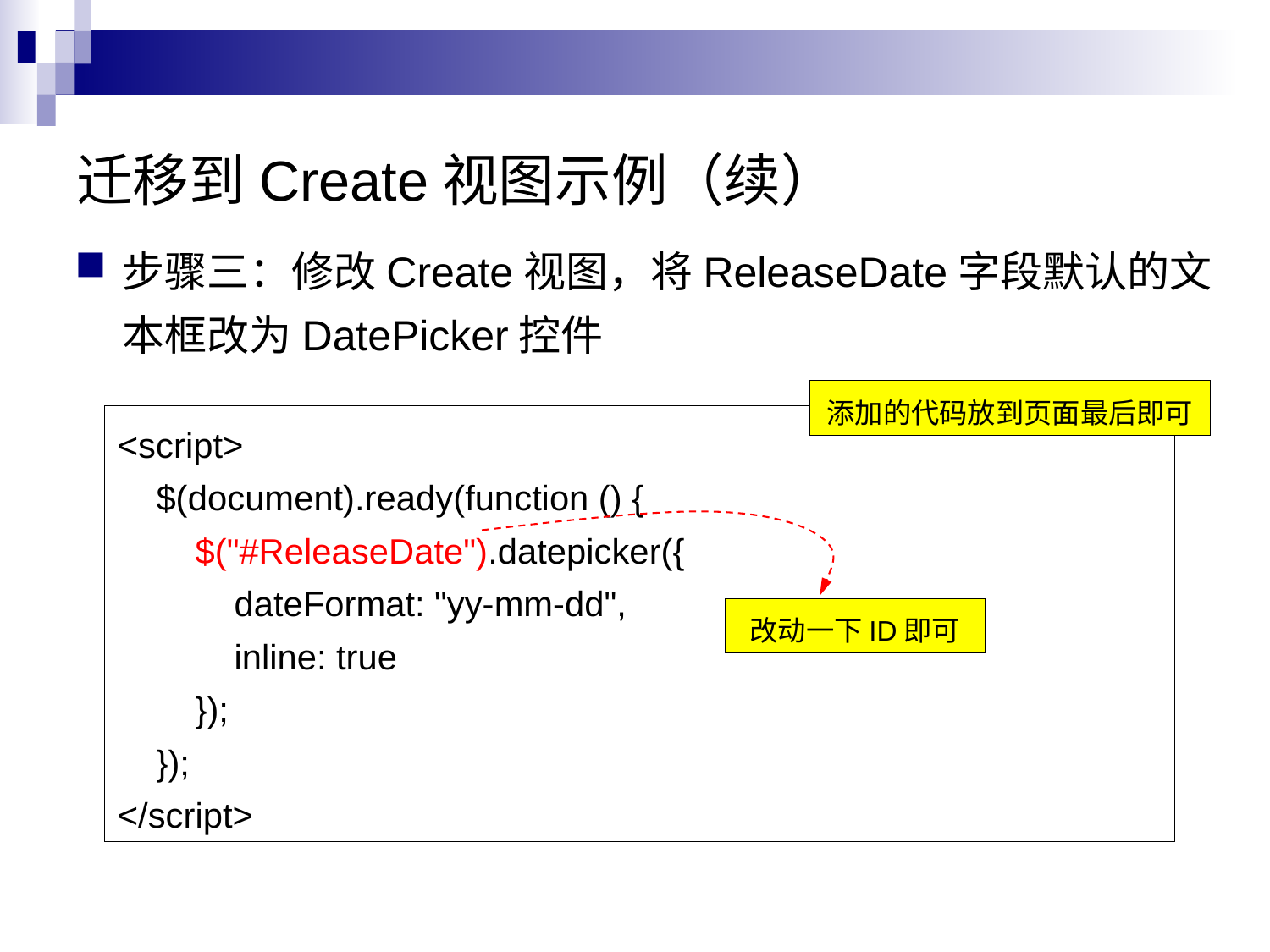

迁移到Create视图示例（续）
步骤三：修改Create视图，将ReleaseDate字段默认的文本框改为DatePicker控件
添加的代码放到页面最后即可
<script>
    $(document).ready(function () {
        $("#ReleaseDate").datepicker({
            dateFormat: "yy-mm-dd",
            inline: true
        });
    });
</script>

改动一下ID即可